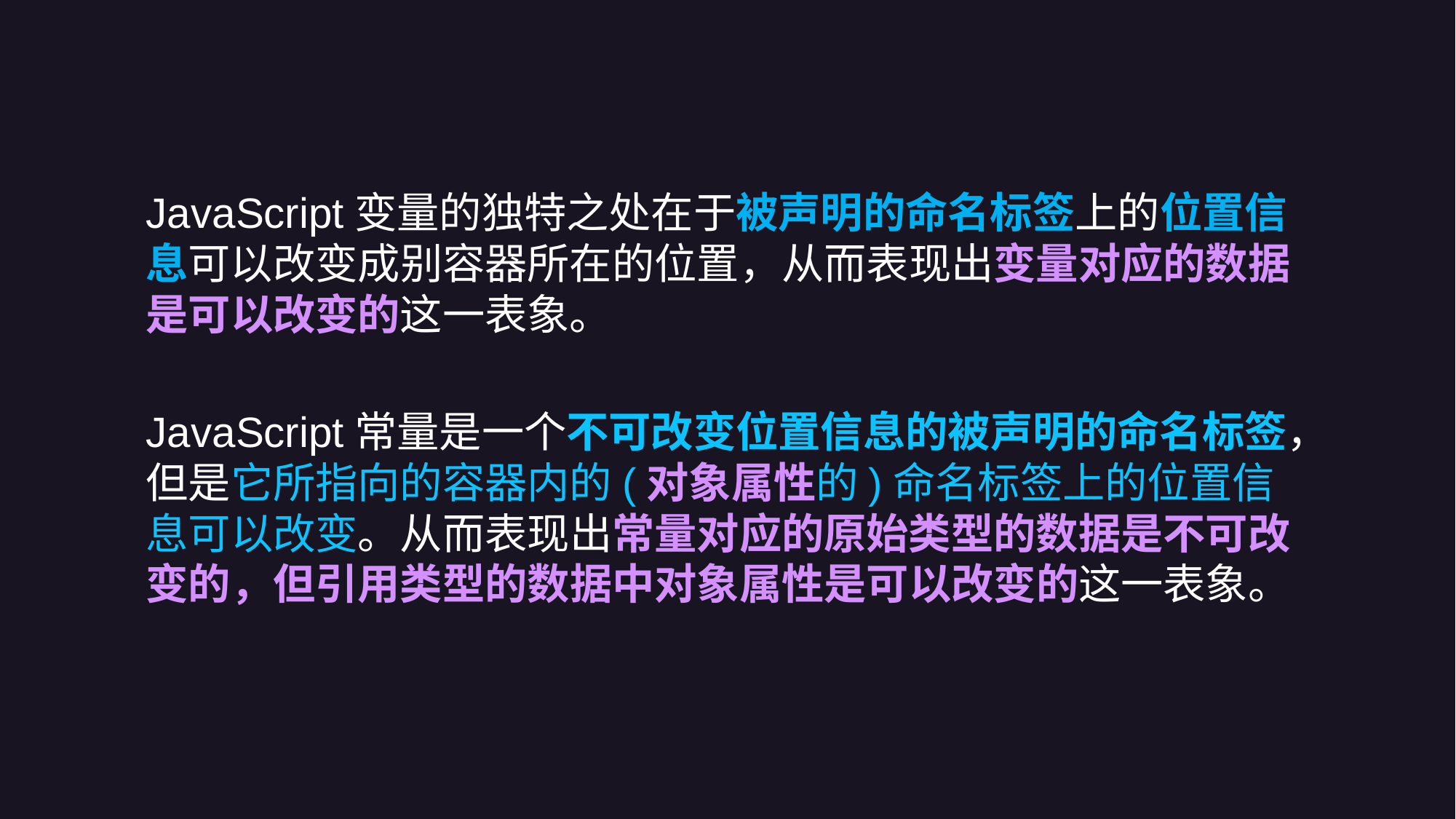

JavaScript变量的独特之处在于被声明的命名标签上的位置信息可以改变成别容器所在的位置，从而表现出变量对应的数据是可以改变的这一表象。
JavaScript常量是一个不可改变位置信息的被声明的命名标签，但是它所指向的容器内的(对象属性的)命名标签上的位置信息可以改变。从而表现出常量对应的原始类型的数据是不可改变的，但引用类型的数据中对象属性是可以改变的这一表象。